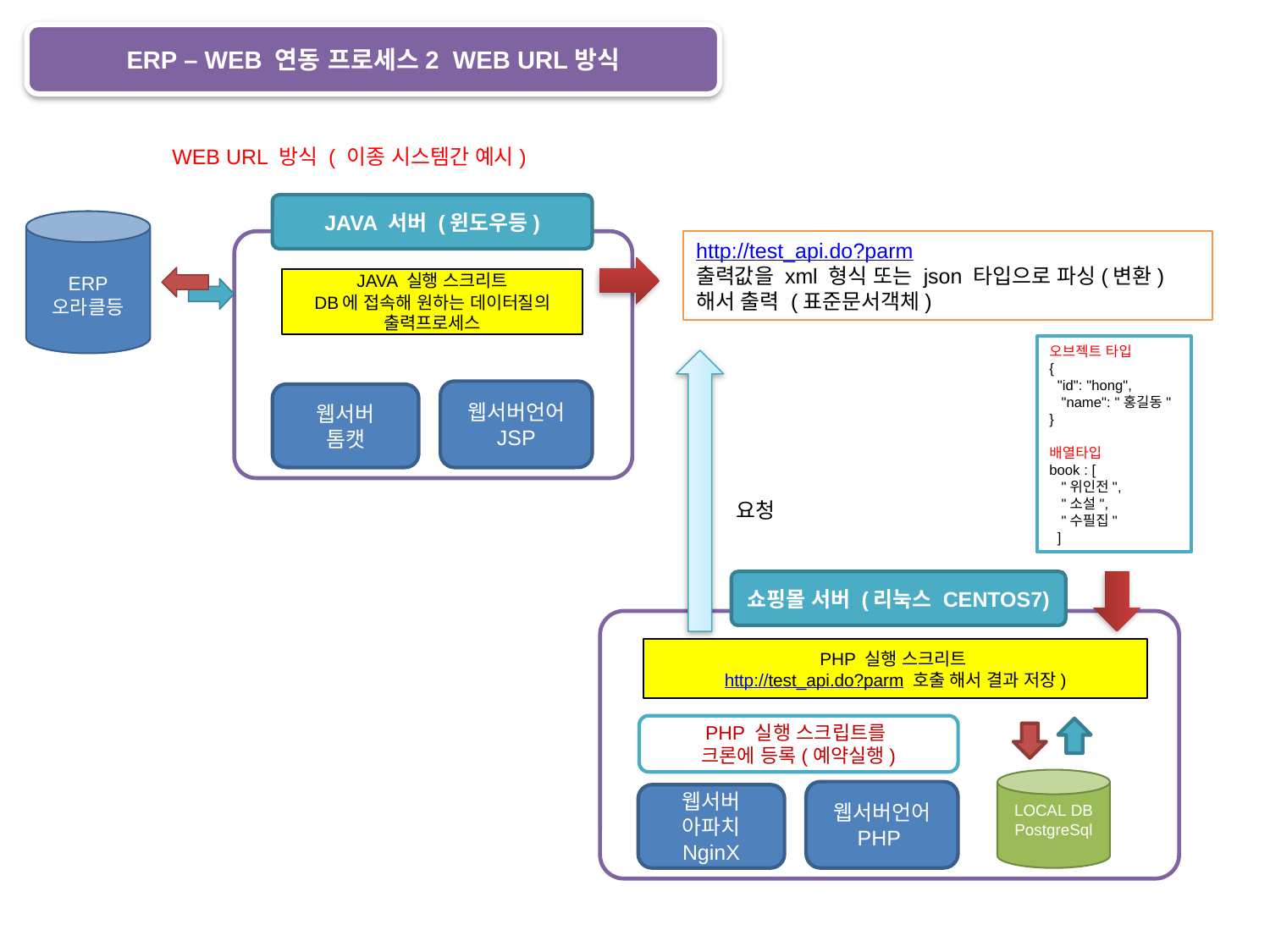

ERP – WEB 연동 프로세스2  WEB URL방식
WEB URL 방식 ( 이종 시스템간 예시)
JAVA 서버 (윈도우등)
ERP
오라클등

http://test_api.do?parm
출력값을 xml 형식 또는 json 타입으로 파싱(변환)해서 출력 (표준문서객체)

JAVA 실행 스크리트
DB에 접속해 원하는 데이터질의 출력프로세스

오브젝트 타입
{
  "id": "hong",
   "name": "홍길동"
}

배열타입
book : [
   "위인전",
   "소설",
   "수필집"
  ]
웹서버언어
JSP
웹서버
톰캣

요청
쇼핑몰 서버 (리눅스 CENTOS7)

PHP 실행 스크리트
http://test_api.do?parm 호출 해서 결과 저장)
PHP 실행 스크립트를
크론에 등록(예약실행)

LOCAL DB
PostgreSql

웹서버언어
PHP
웹서버
아파치
NginX